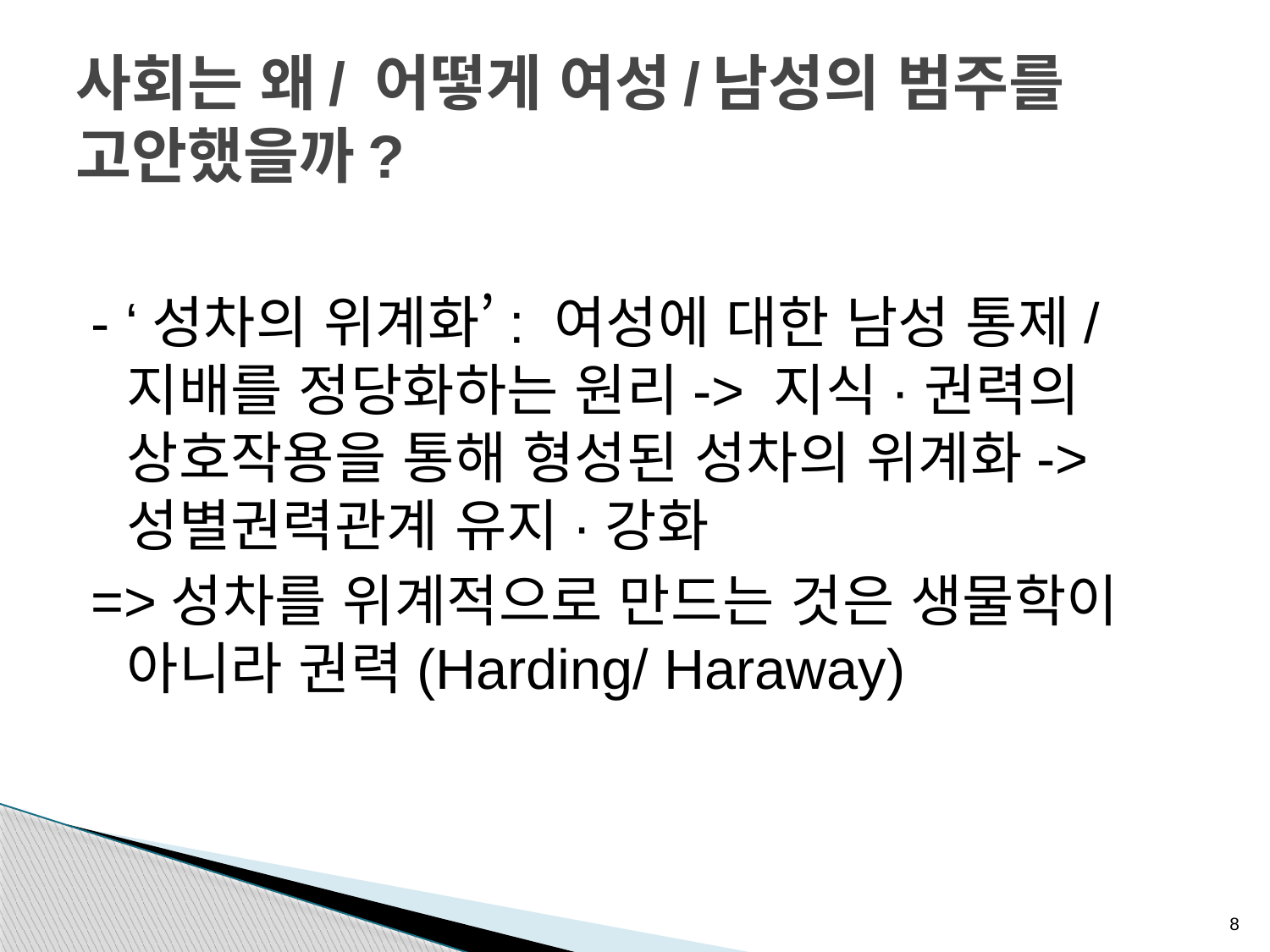

# 사회는 왜/ 어떻게 여성/남성의 범주를 고안했을까?

- ‘성차의 위계화’: 여성에 대한 남성 통제/지배를 정당화하는 원리-> 지식·권력의 상호작용을 통해 형성된 성차의 위계화-> 성별권력관계 유지·강화
=>성차를 위계적으로 만드는 것은 생물학이 아니라 권력(Harding/ Haraway)

8